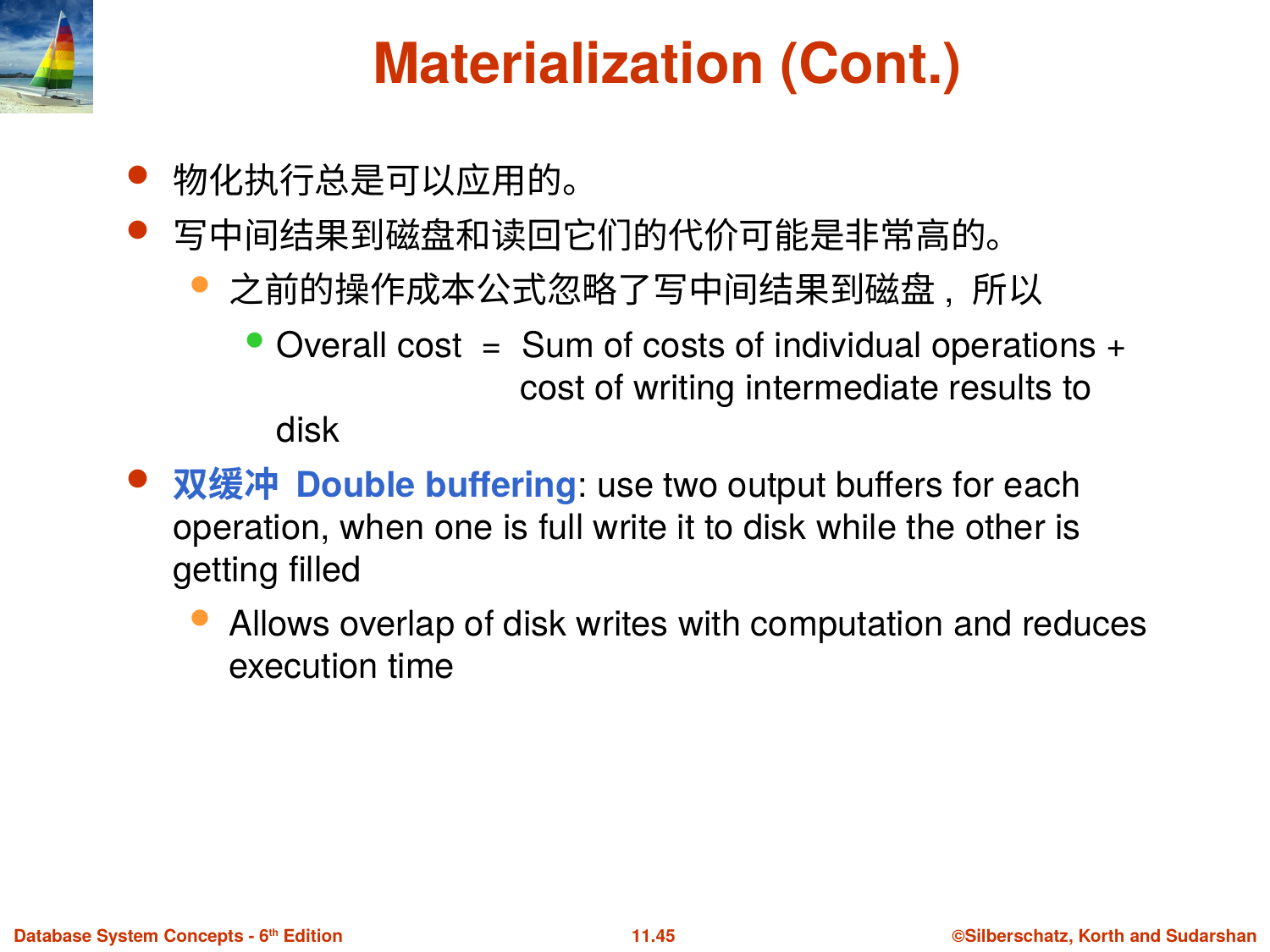

# Materialization (Cont.)
物化执行总是可以应用的。
写中间结果到磁盘和读回它们的代价可能是非常高的。
之前的操作成本公式忽略了写中间结果到磁盘, 所以
Overall cost  =  Sum of costs of individual operations +
                         cost of writing intermediate results to disk
双缓冲 Double buffering: use two output buffers for each operation, when one is full write it to disk while the other is getting filled
Allows overlap of disk writes with computation and reduces execution time